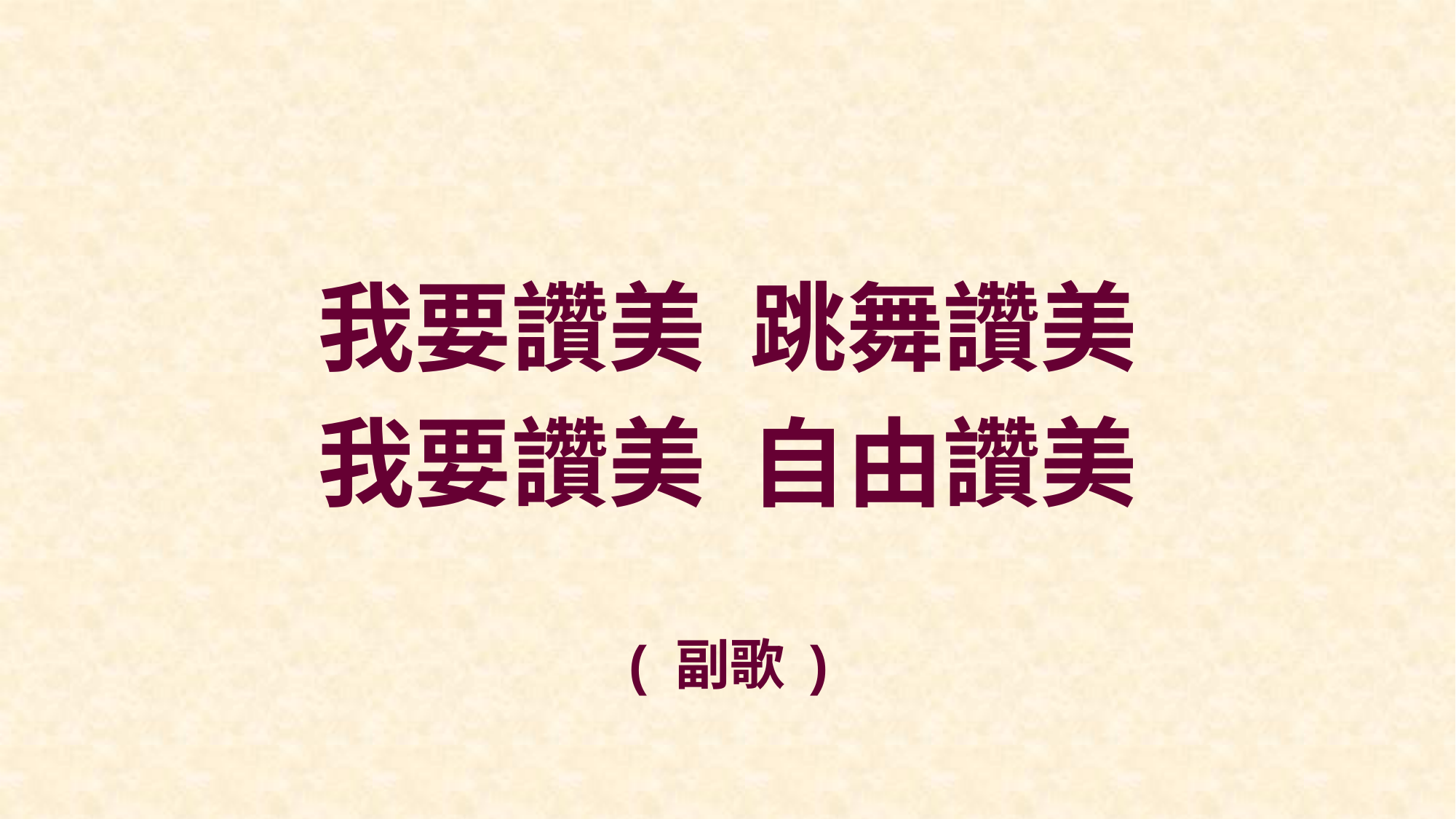

我要讚美  跳舞讚美
我要讚美  自由讚美
( 副歌 )